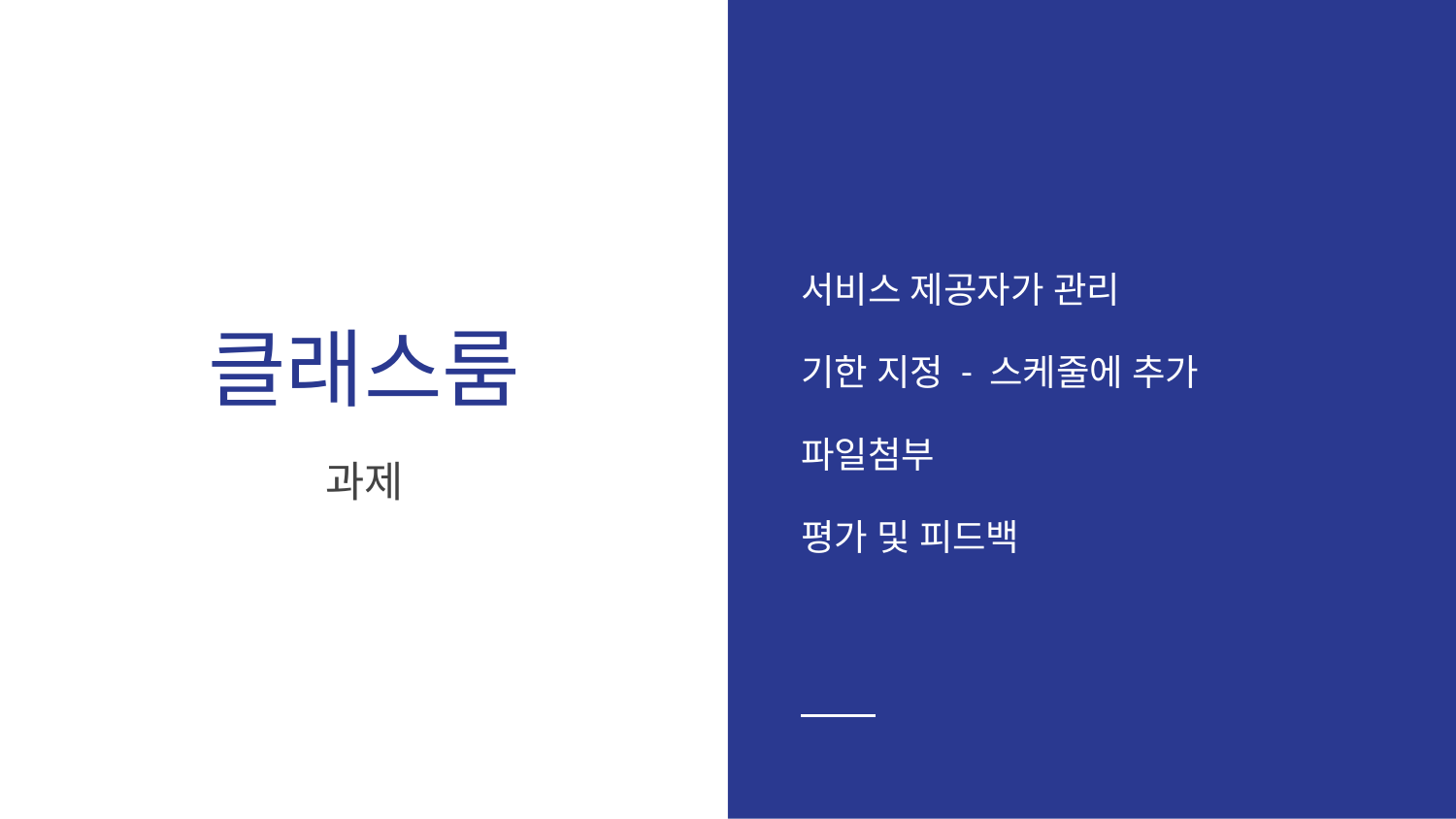

서비스 제공자가 관리
기한 지정 - 스케줄에 추가
파일첨부
평가 및 피드백
# 클래스룸
과제